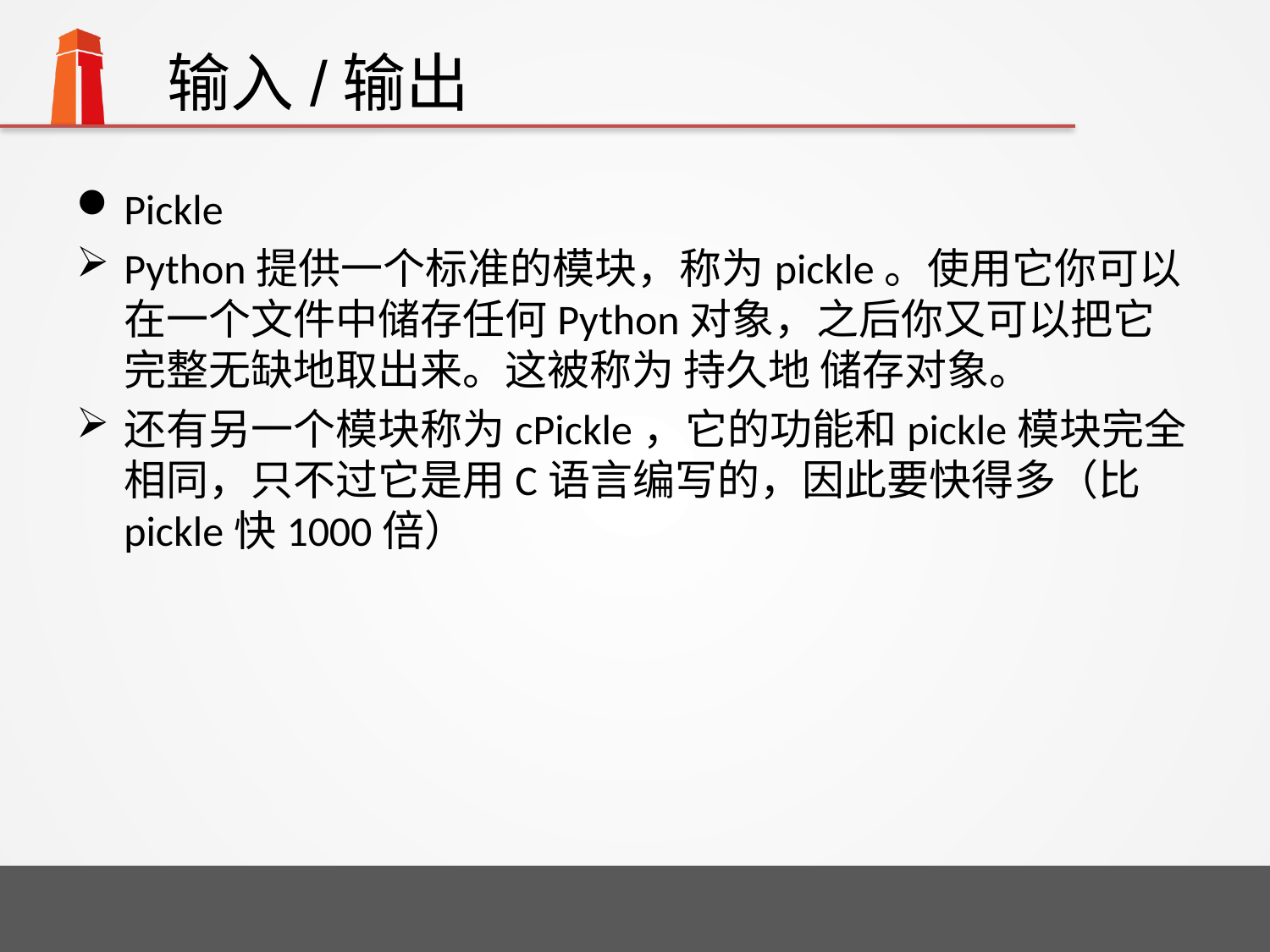

# 输入/输出
Pickle
Python提供一个标准的模块，称为pickle。使用它你可以在一个文件中储存任何Python对象，之后你又可以把它完整无缺地取出来。这被称为 持久地 储存对象。
还有另一个模块称为cPickle，它的功能和pickle模块完全相同，只不过它是用C语言编写的，因此要快得多（比pickle快1000倍）